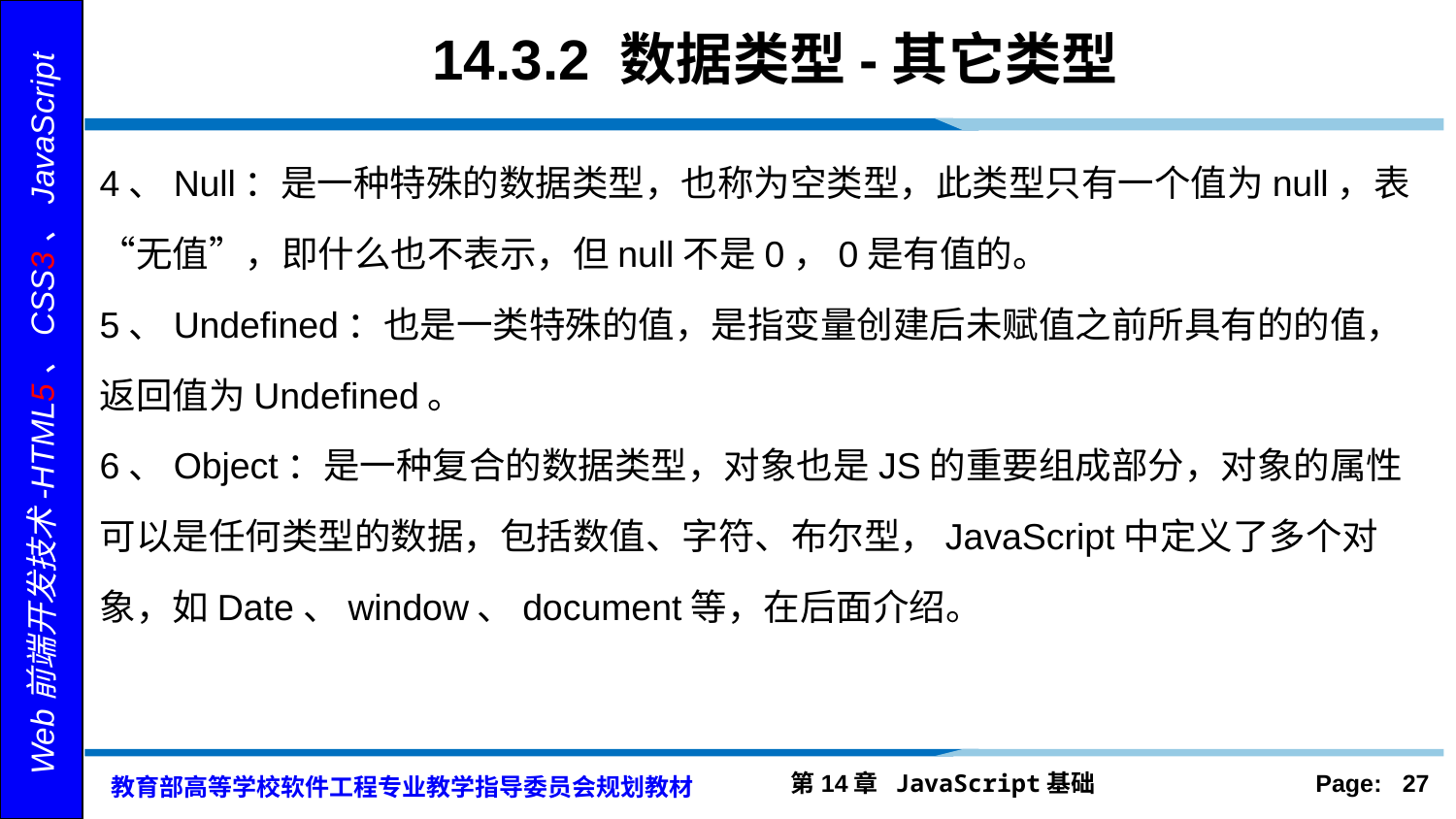

# 14.3.2 数据类型-其它类型
4、Null：是一种特殊的数据类型，也称为空类型，此类型只有一个值为null，表“无值”，即什么也不表示，但null不是0，0是有值的。
5、Undefined：也是一类特殊的值，是指变量创建后未赋值之前所具有的的值，返回值为Undefined。
6、Object：是一种复合的数据类型，对象也是JS的重要组成部分，对象的属性可以是任何类型的数据，包括数值、字符、布尔型，JavaScript中定义了多个对象，如Date、window、document等，在后面介绍。